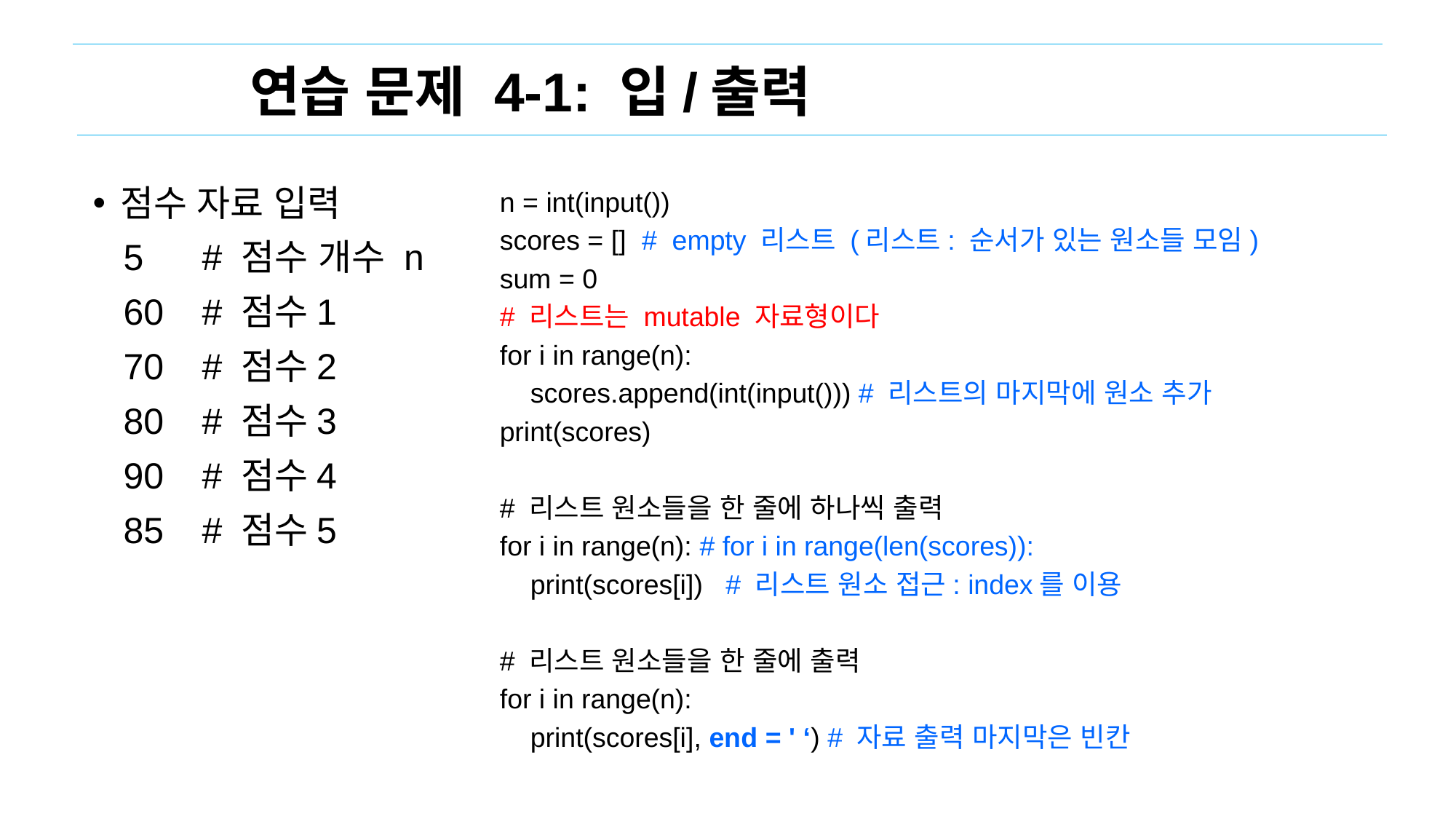

연습 문제 4-1: 입/출력
점수 자료 입력
   5	# 점수 개수 n
   60	# 점수1
   70	# 점수2
   80	# 점수3
   90	# 점수4
   85	# 점수5
n = int(input())
scores = []  #  empty 리스트 (리스트: 순서가 있는 원소들 모임)
sum = 0
# 리스트는 mutable 자료형이다
for i in range(n):
    scores.append(int(input())) # 리스트의 마지막에 원소 추가
print(scores)

# 리스트 원소들을 한 줄에 하나씩 출력
for i in range(n): # for i in range(len(scores)):
    print(scores[i])   # 리스트 원소 접근: index를 이용

# 리스트 원소들을 한 줄에 출력
for i in range(n):
    print(scores[i], end = ' ‘) # 자료 출력 마지막은 빈칸